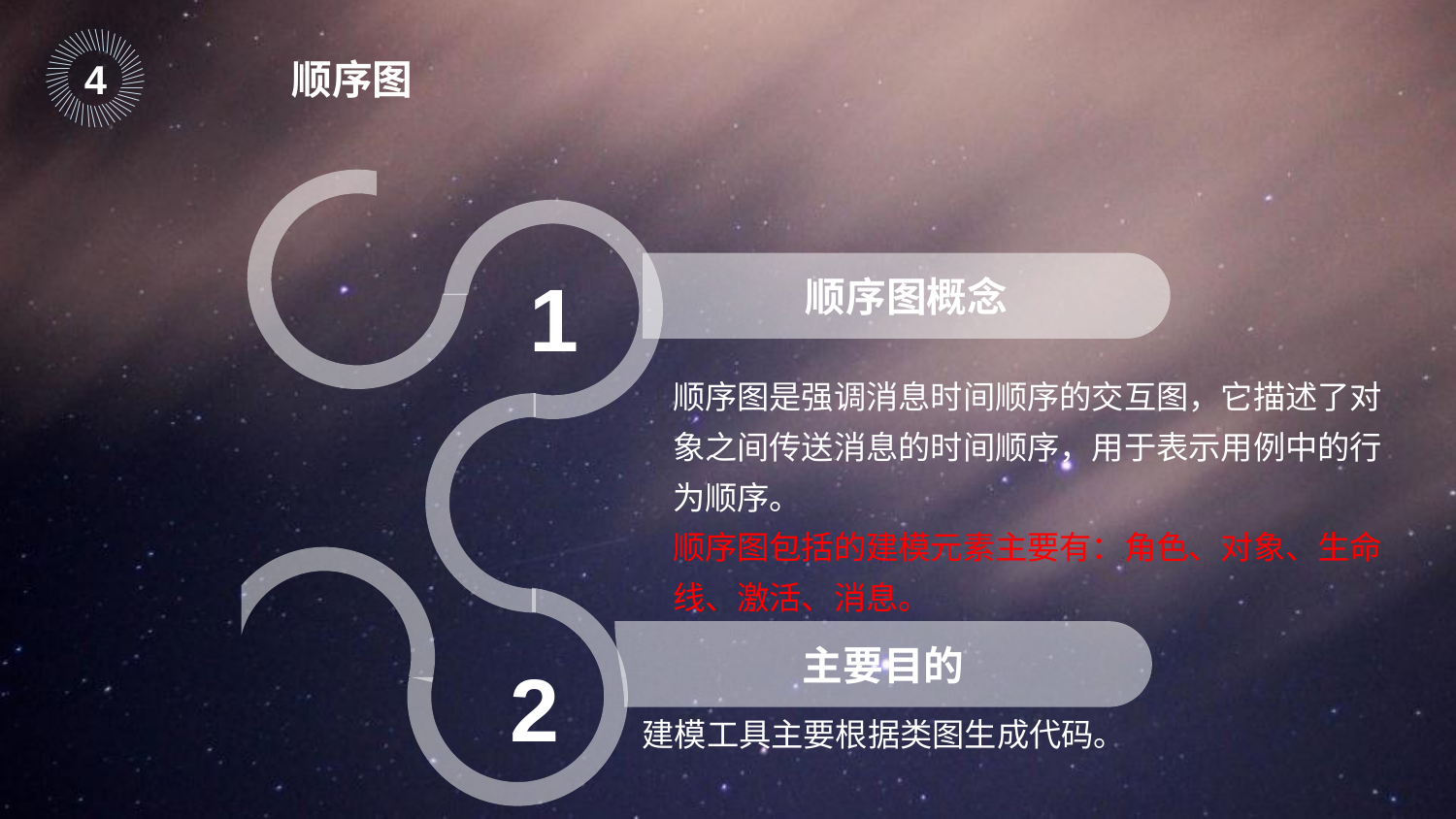

｜
｜
｜
｜
｜
｜
｜
｜
｜
｜
｜
｜
｜
｜
｜
｜
｜
｜
｜
｜
｜
｜
｜
｜
｜
｜
｜
｜
｜
｜
｜
｜
｜
｜
｜
｜
｜
｜
｜
｜
｜
｜
｜
｜
｜
｜
4
顺序图

顺序图概念
1
顺序图是强调消息时间顺序的交互图，它描述了对象之间传送消息的时间顺序，用于表示用例中的行为顺序。
顺序图包括的建模元素主要有：角色、对象、生命线、激活、消息。

主要目的
2
建模工具主要根据类图生成代码。